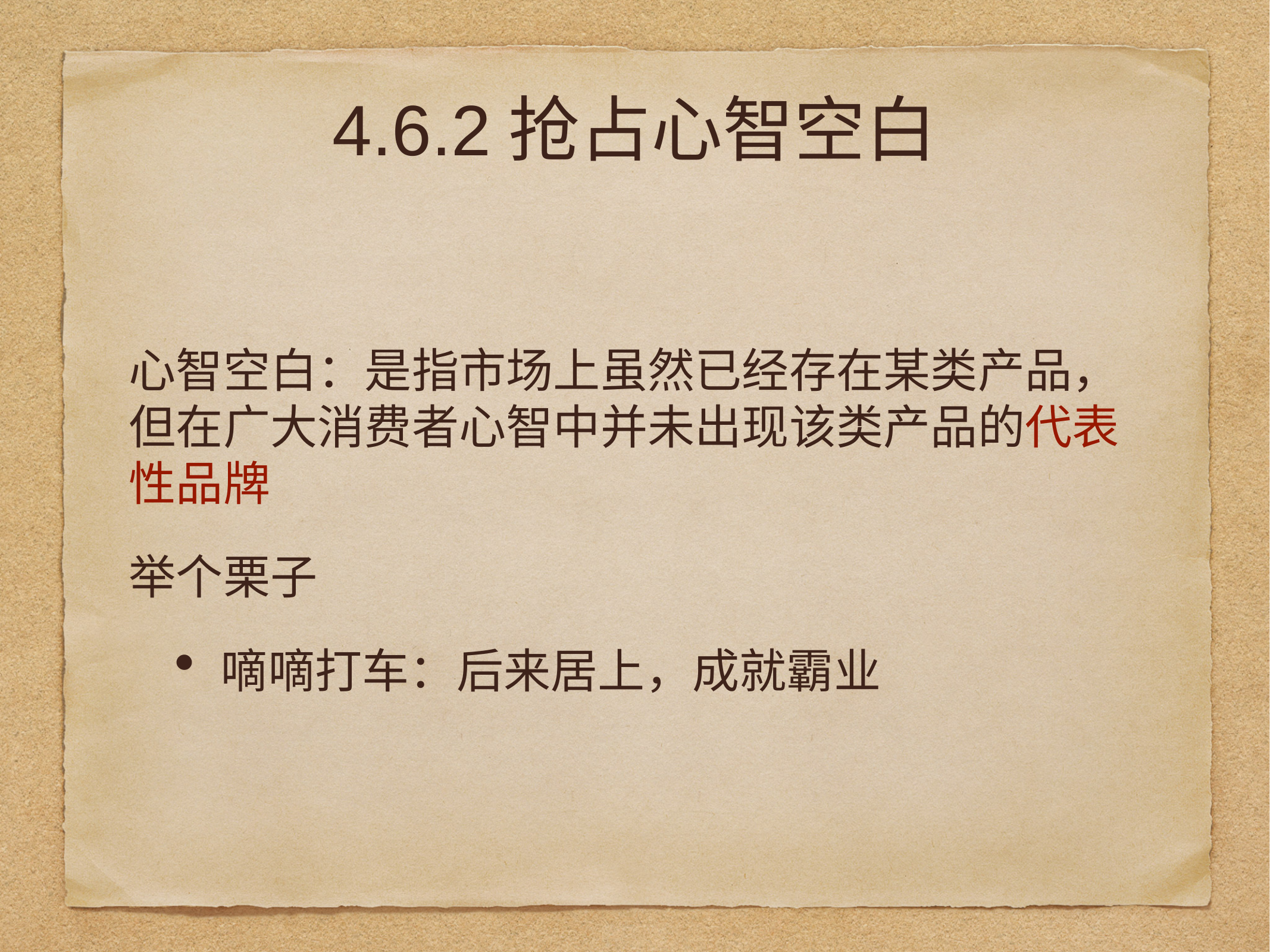

# 4.6.2抢占心智空白
心智空白：是指市场上虽然已经存在某类产品，但在广大消费者心智中并未出现该类产品的代表性品牌
举个栗子
嘀嘀打车：后来居上，成就霸业